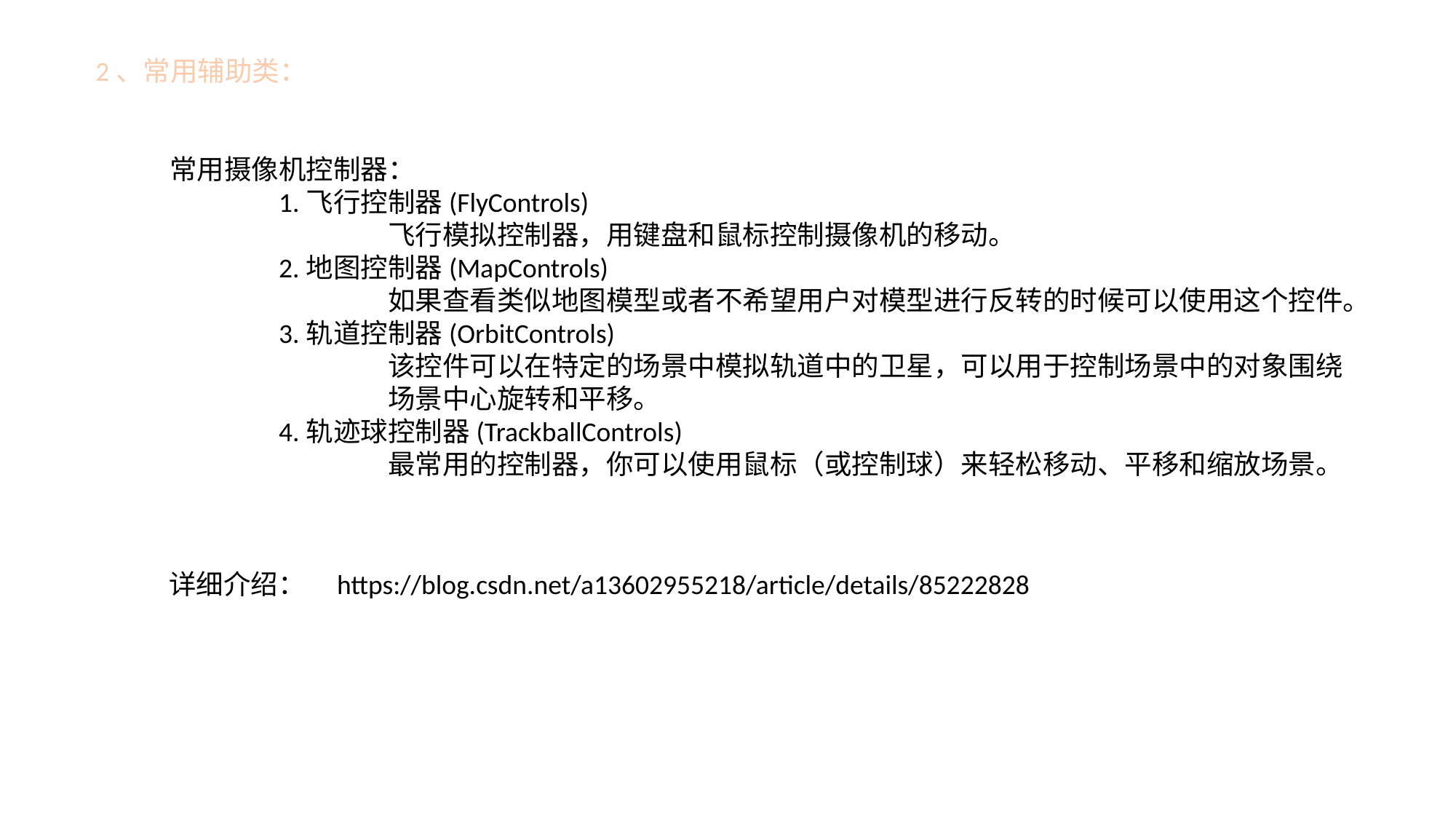

2、常用辅助类：
常用摄像机控制器：
	1.飞行控制器(FlyControls)
		飞行模拟控制器，用键盘和鼠标控制摄像机的移动。
	2.地图控制器(MapControls)
		如果查看类似地图模型或者不希望用户对模型进行反转的时候可以使用这个控件。
	3.轨道控制器(OrbitControls)
		该控件可以在特定的场景中模拟轨道中的卫星，可以用于控制场景中的对象围绕
		场景中心旋转和平移。
	4.轨迹球控制器(TrackballControls)
		最常用的控制器，你可以使用鼠标（或控制球）来轻松移动、平移和缩放场景。
详细介绍：
https://blog.csdn.net/a13602955218/article/details/85222828